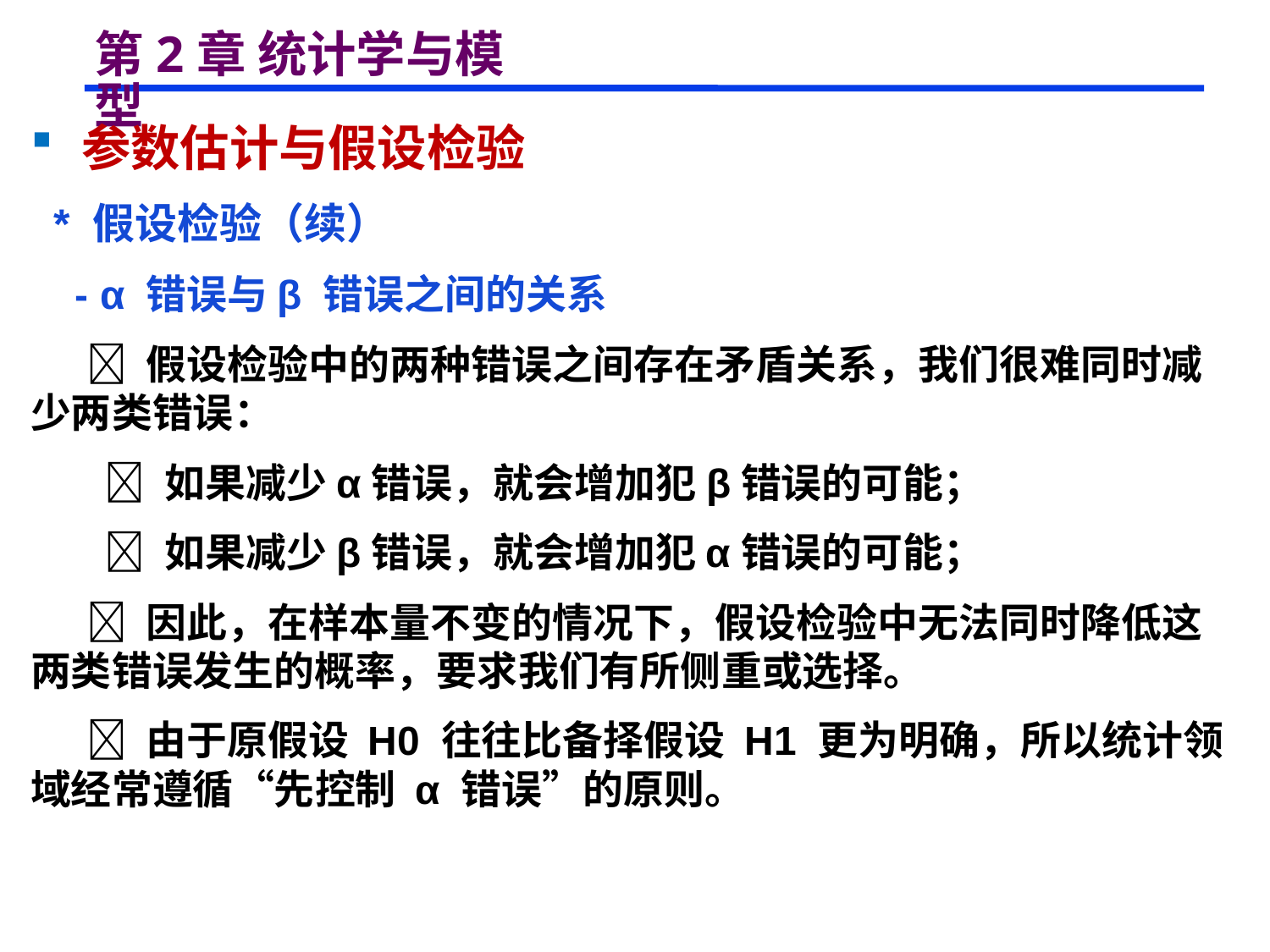

# 第2章 统计学与模型
 参数估计与假设检验
  * 假设检验（续）
    - α 错误与β 错误之间的关系
      • 假设检验中的两种错误之间存在矛盾关系，我们很难同时减少两类错误：
        ♦ 如果减少α错误，就会增加犯β错误的可能；
        ♦ 如果减少β错误，就会增加犯α错误的可能；
      • 因此，在样本量不变的情况下，假设检验中无法同时降低这两类错误发生的概率，要求我们有所侧重或选择。
      • 由于原假设 H0 往往比备择假设 H1 更为明确，所以统计领域经常遵循“先控制 α 错误”的原则。